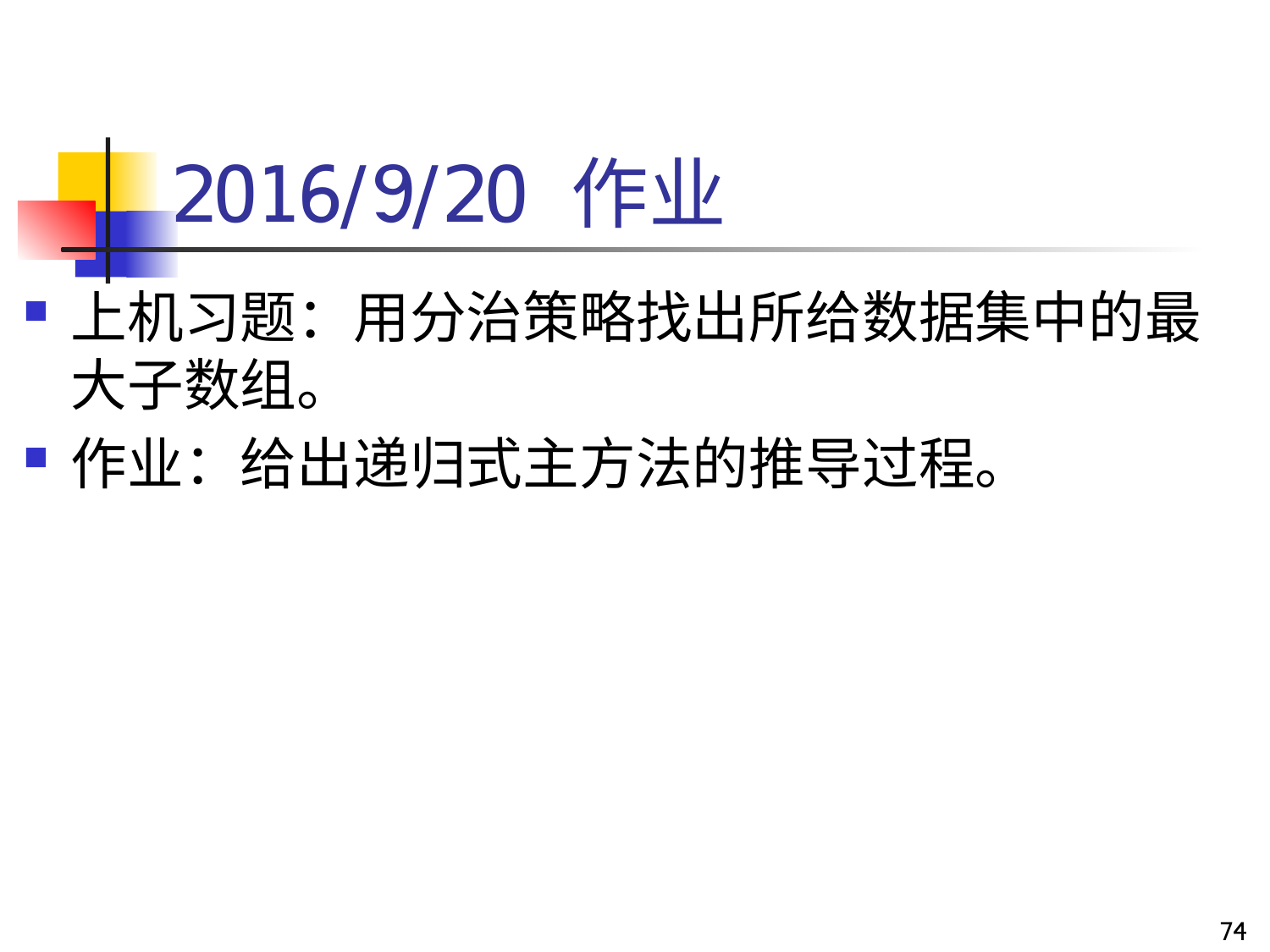

# 2016/9/20 作业
上机习题：用分治策略找出所给数据集中的最大子数组。
作业：给出递归式主方法的推导过程。
74